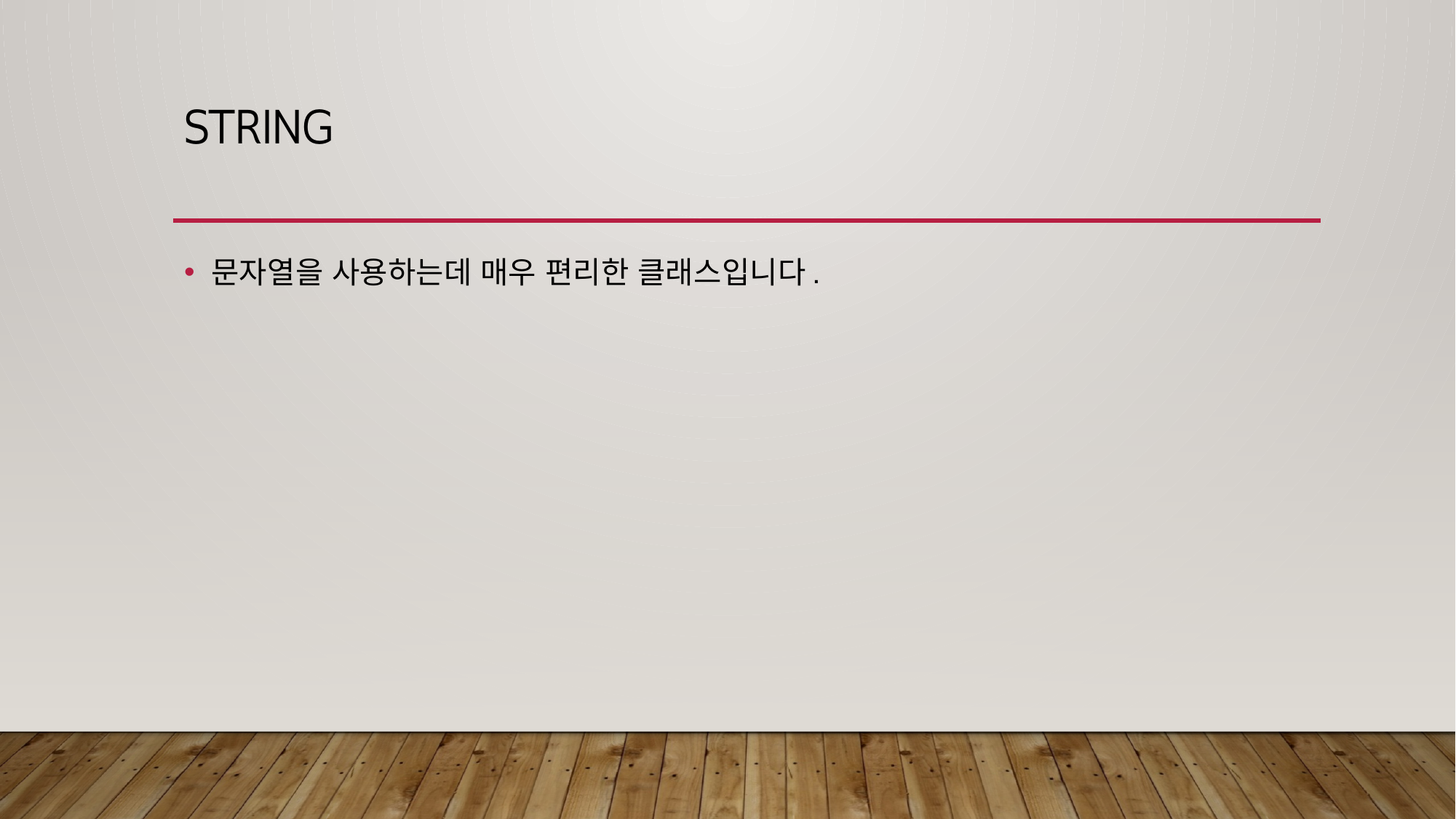

# string
문자열을 사용하는데 매우 편리한 클래스입니다.